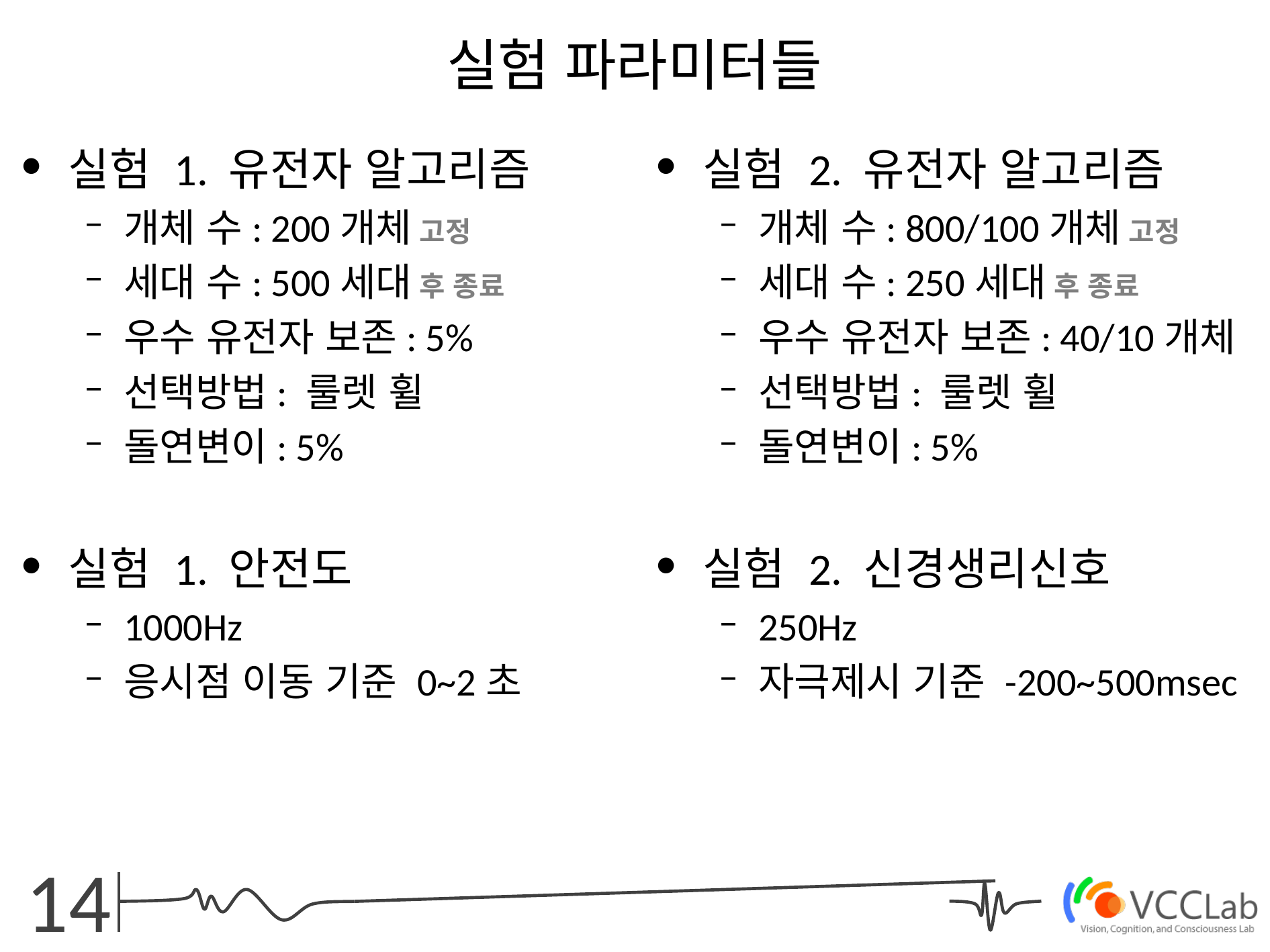

# 실험 파라미터들
실험 1. 유전자 알고리즘
개체 수: 200개체 고정
세대 수: 500세대 후 종료
우수 유전자 보존: 5%
선택방법: 룰렛 휠
돌연변이: 5%

실험 1. 안전도
1000Hz
응시점 이동 기준 0~2초

실험 2. 유전자 알고리즘
개체 수: 800/100개체 고정
세대 수: 250세대 후 종료
우수 유전자 보존: 40/10개체
선택방법: 룰렛 휠
돌연변이: 5%

실험 2. 신경생리신호
250Hz
자극제시 기준 -200~500msec